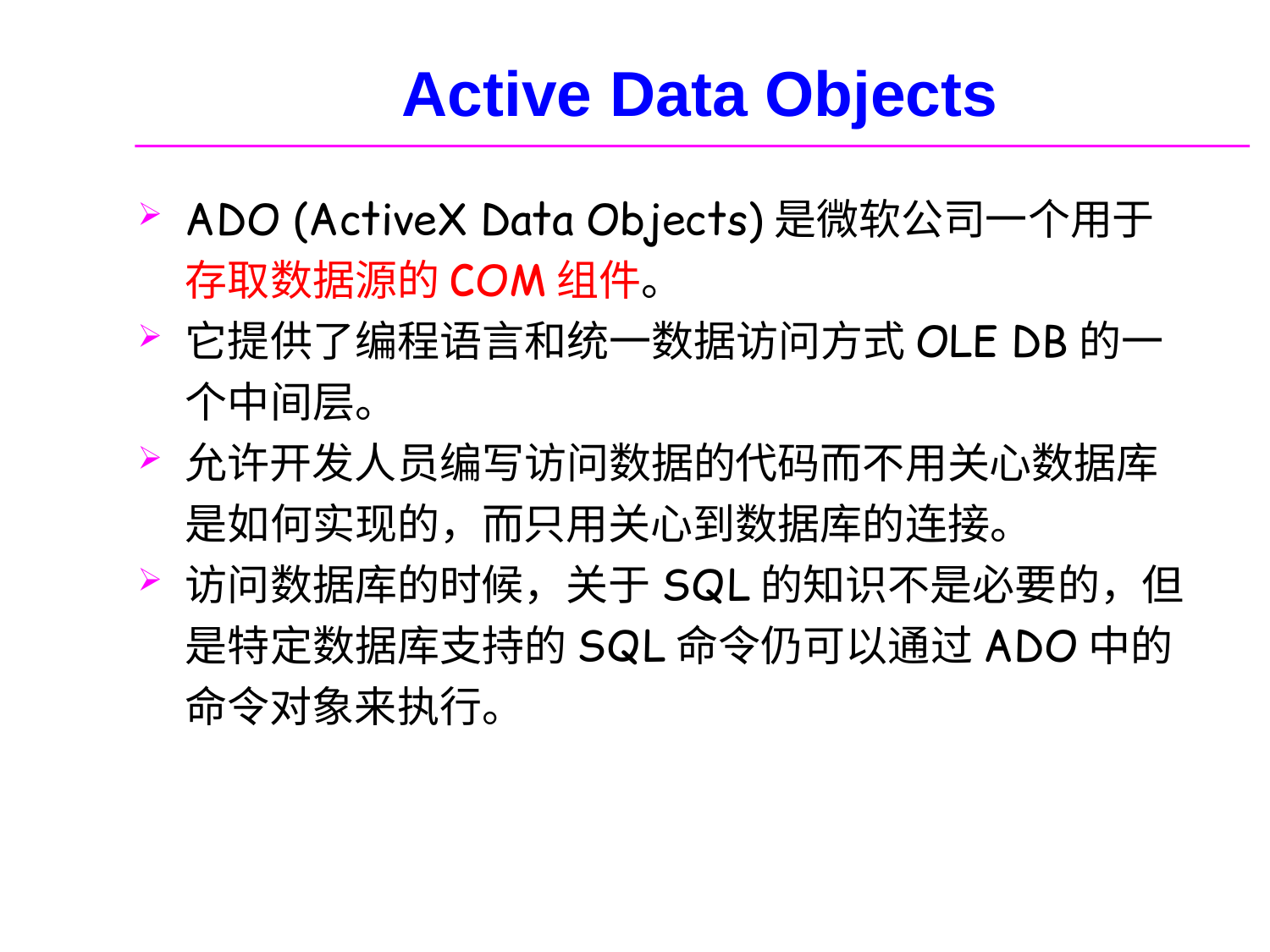

# Active Data Objects
ADO (ActiveX Data Objects)是微软公司一个用于存取数据源的COM组件。
它提供了编程语言和统一数据访问方式OLE DB的一个中间层。
允许开发人员编写访问数据的代码而不用关心数据库是如何实现的，而只用关心到数据库的连接。
访问数据库的时候，关于SQL的知识不是必要的，但是特定数据库支持的SQL命令仍可以通过ADO中的命令对象来执行。

20